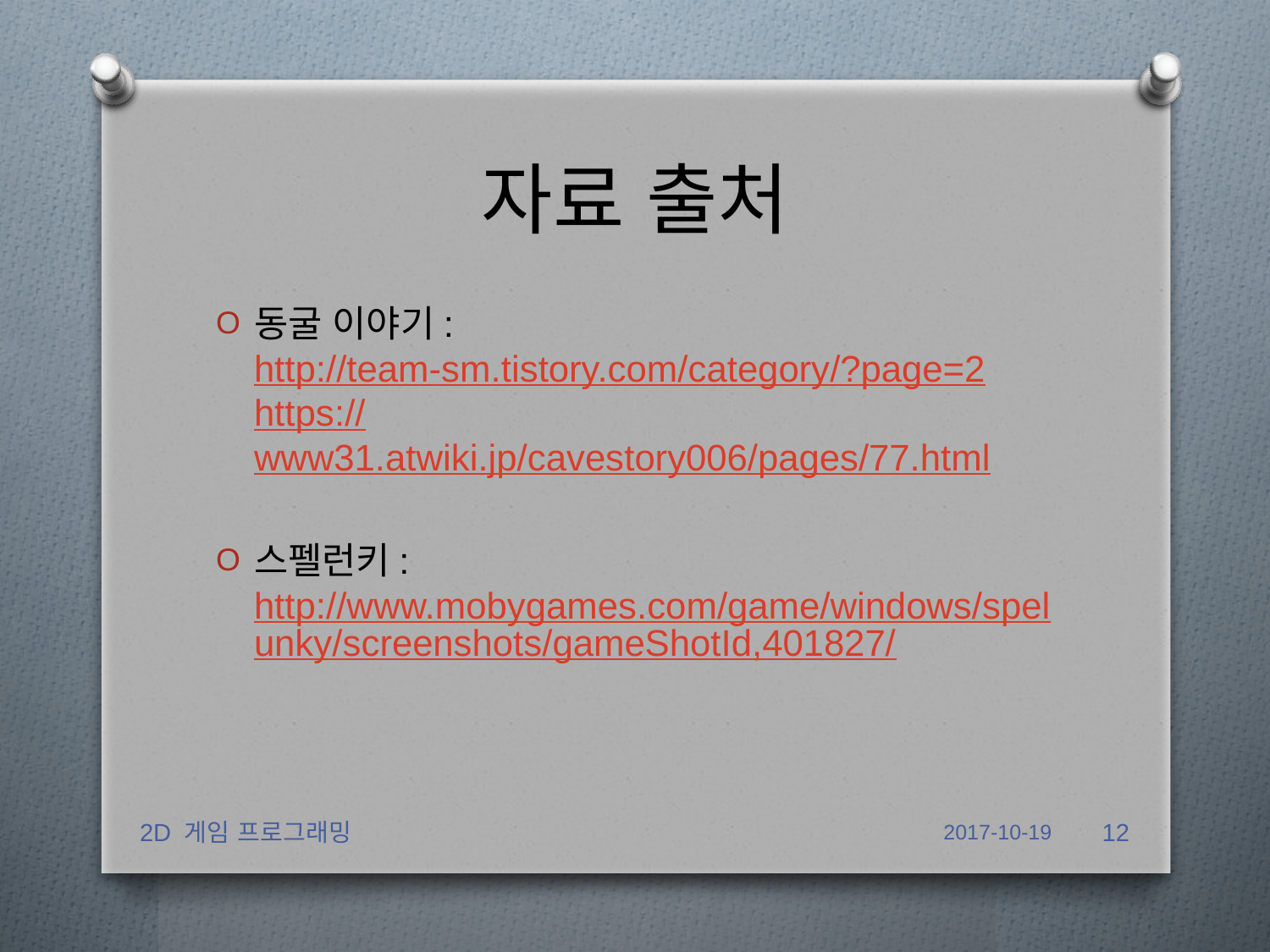

# 자료 출처
동굴 이야기:
http://team-sm.tistory.com/category/?page=2
https://www31.atwiki.jp/cavestory006/pages/77.html

스펠런키: http://www.mobygames.com/game/windows/spelunky/screenshots/gameShotId,401827/
2D 게임 프로그래밍
2017-10-19
12